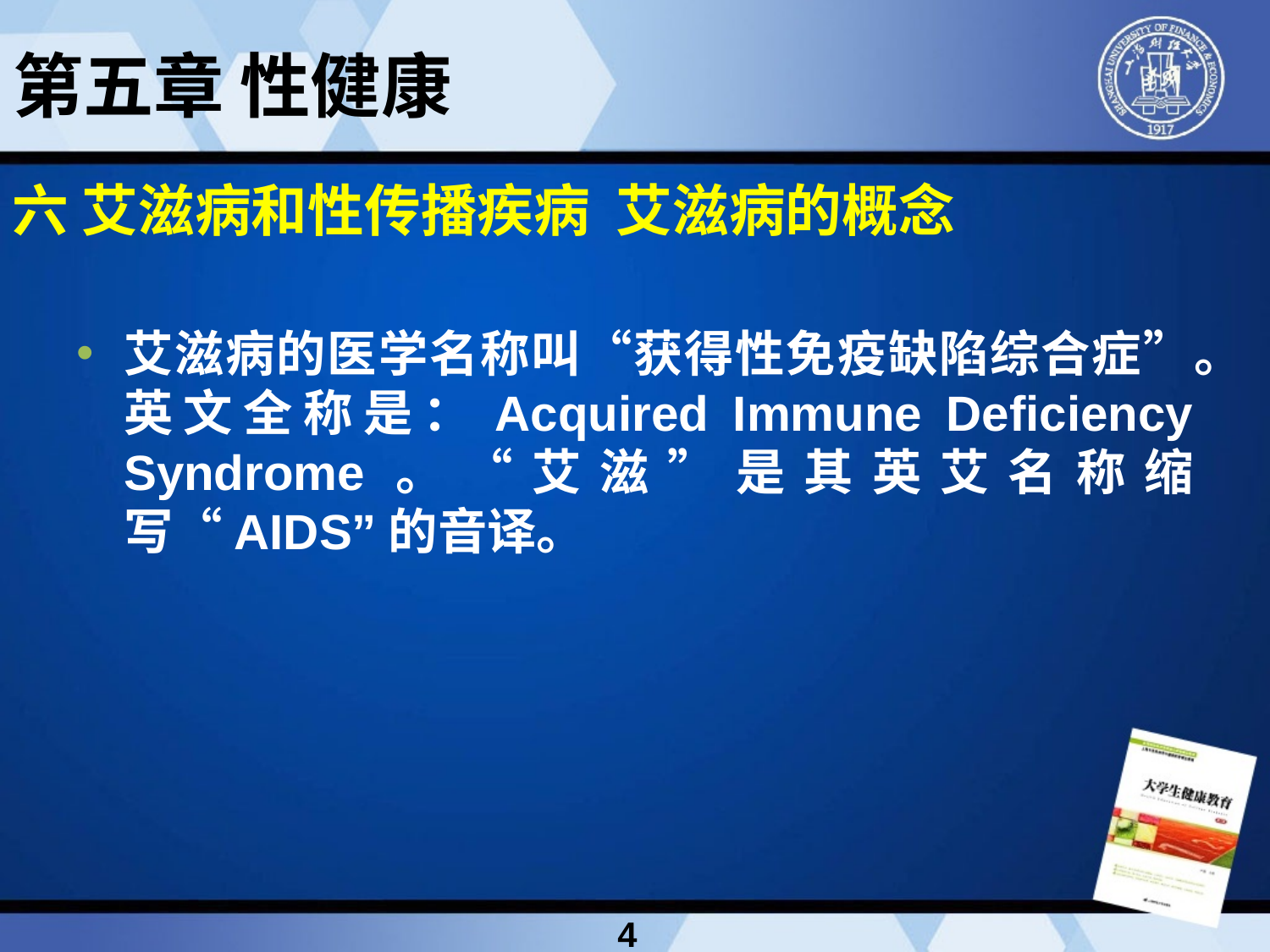

第五章 性健康
六 艾滋病和性传播疾病  艾滋病的概念
艾滋病的医学名称叫“获得性免疫缺陷综合症”。英文全称是：Acquired Immune Deficiency Syndrome。“艾滋”是其英艾名称缩写“AIDS”的音译。
4